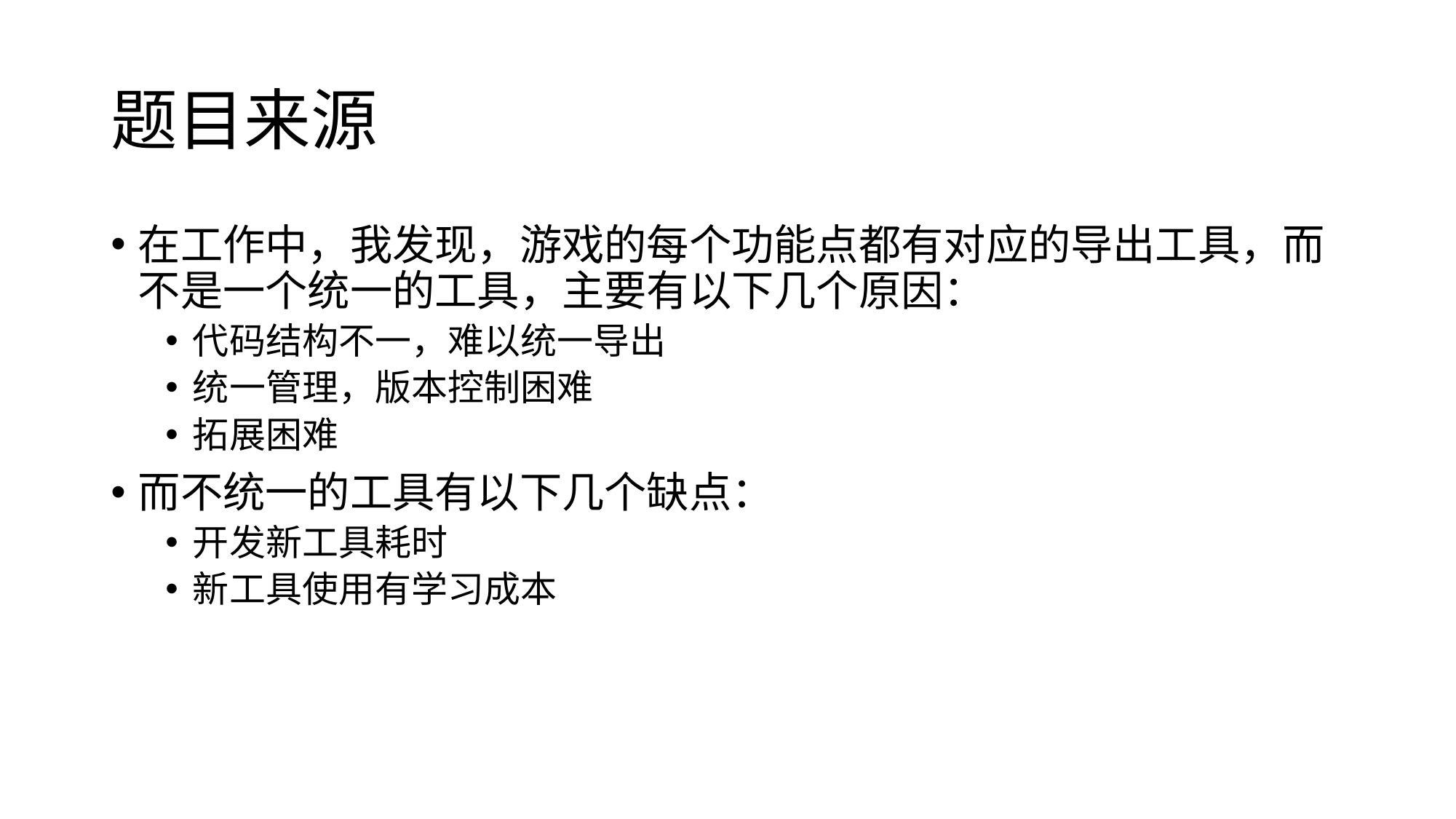

# 题目来源
在工作中，我发现，游戏的每个功能点都有对应的导出工具，而不是一个统一的工具，主要有以下几个原因：
代码结构不一，难以统一导出
统一管理，版本控制困难
拓展困难
而不统一的工具有以下几个缺点：
开发新工具耗时
新工具使用有学习成本